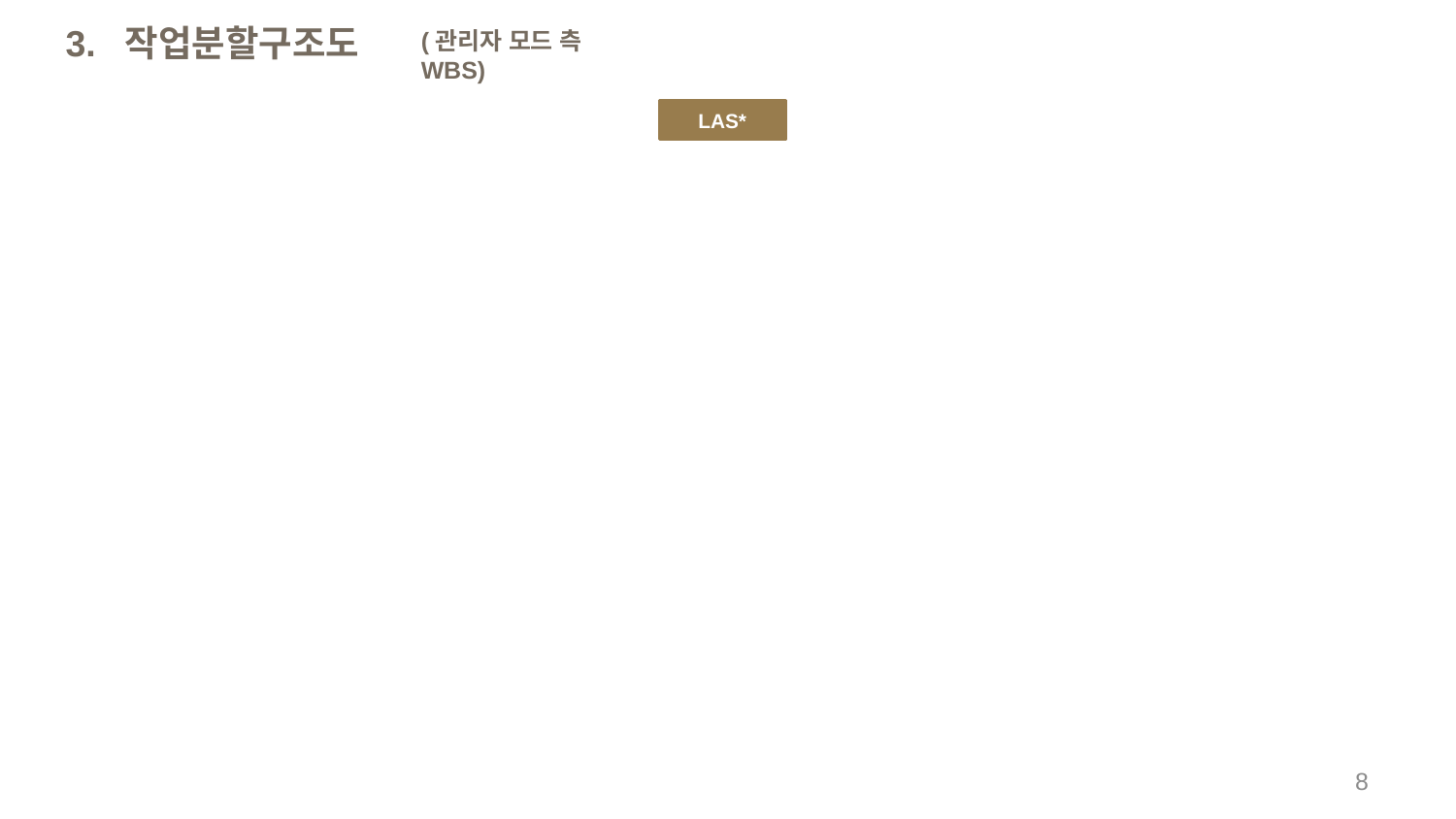

3.  작업분할구조도
(관리자 모드 측 WBS)
LAS*
8